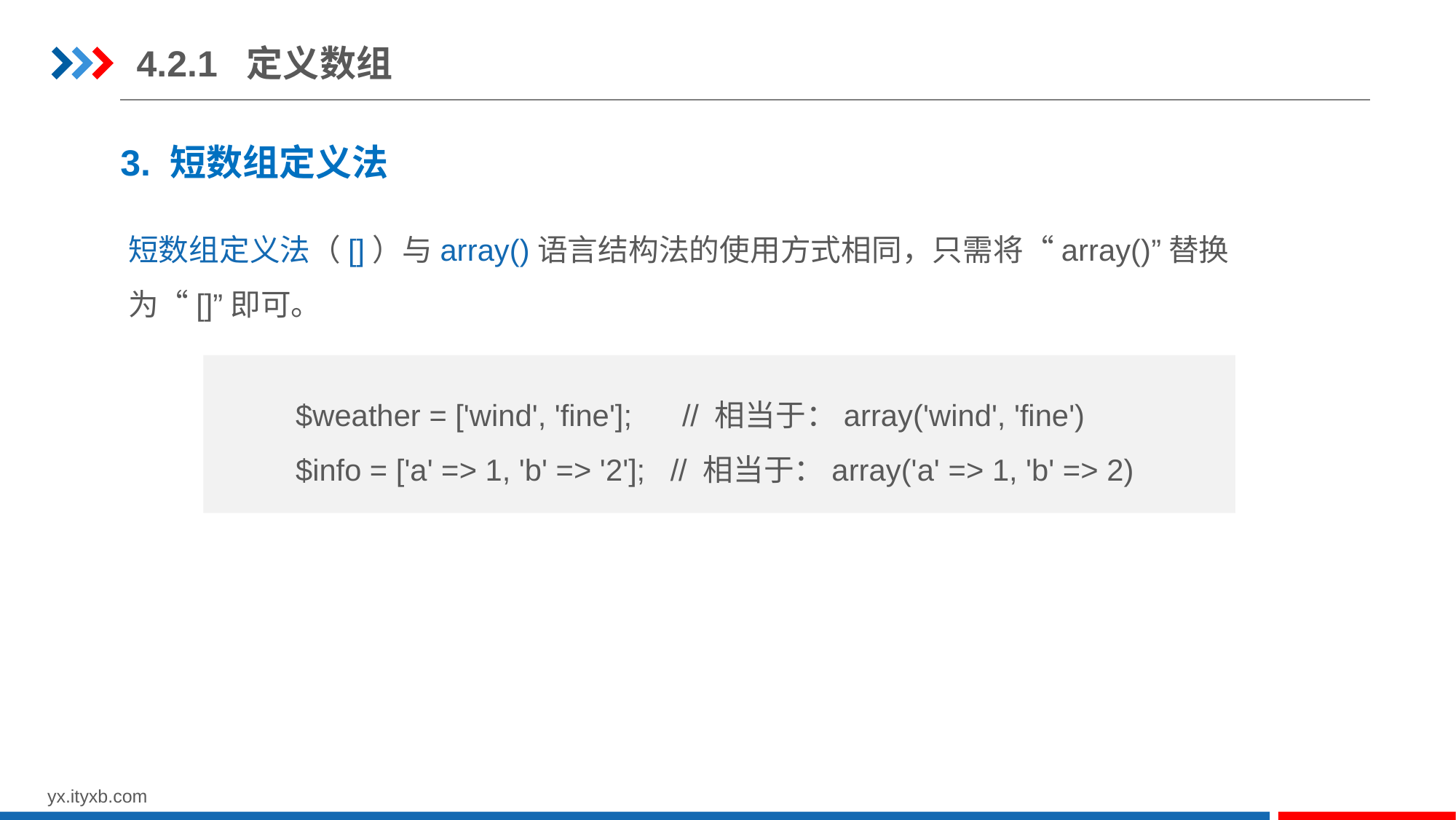

4.2.1  定义数组
3. 短数组定义法
短数组定义法（[]）与array()语言结构法的使用方式相同，只需将“array()”替换为“[]”即可。

$weather = ['wind', 'fine'];      // 相当于：array('wind', 'fine')
$info = ['a' => 1, 'b' => '2'];   // 相当于：array('a' => 1, 'b' => 2)